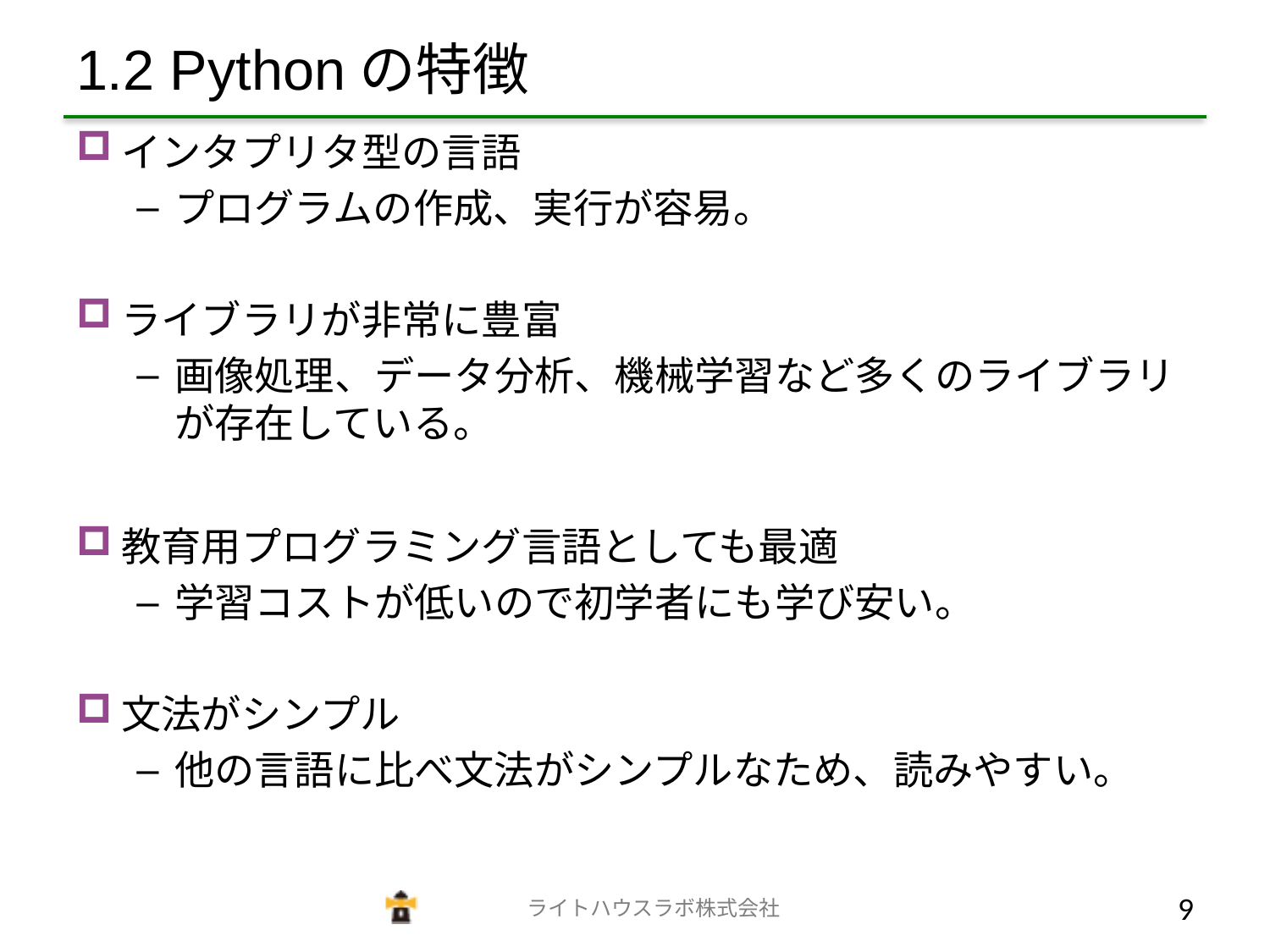

# 1.2 Pythonの特徴
インタプリタ型の言語
プログラムの作成、実行が容易。

ライブラリが非常に豊富
画像処理、データ分析、機械学習など多くのライブラリが存在している。

教育用プログラミング言語としても最適
学習コストが低いので初学者にも学び安い。

文法がシンプル
他の言語に比べ文法がシンプルなため、読みやすい。

　　　　　　　　　　　　　ライトハウスラボ株式会社
9